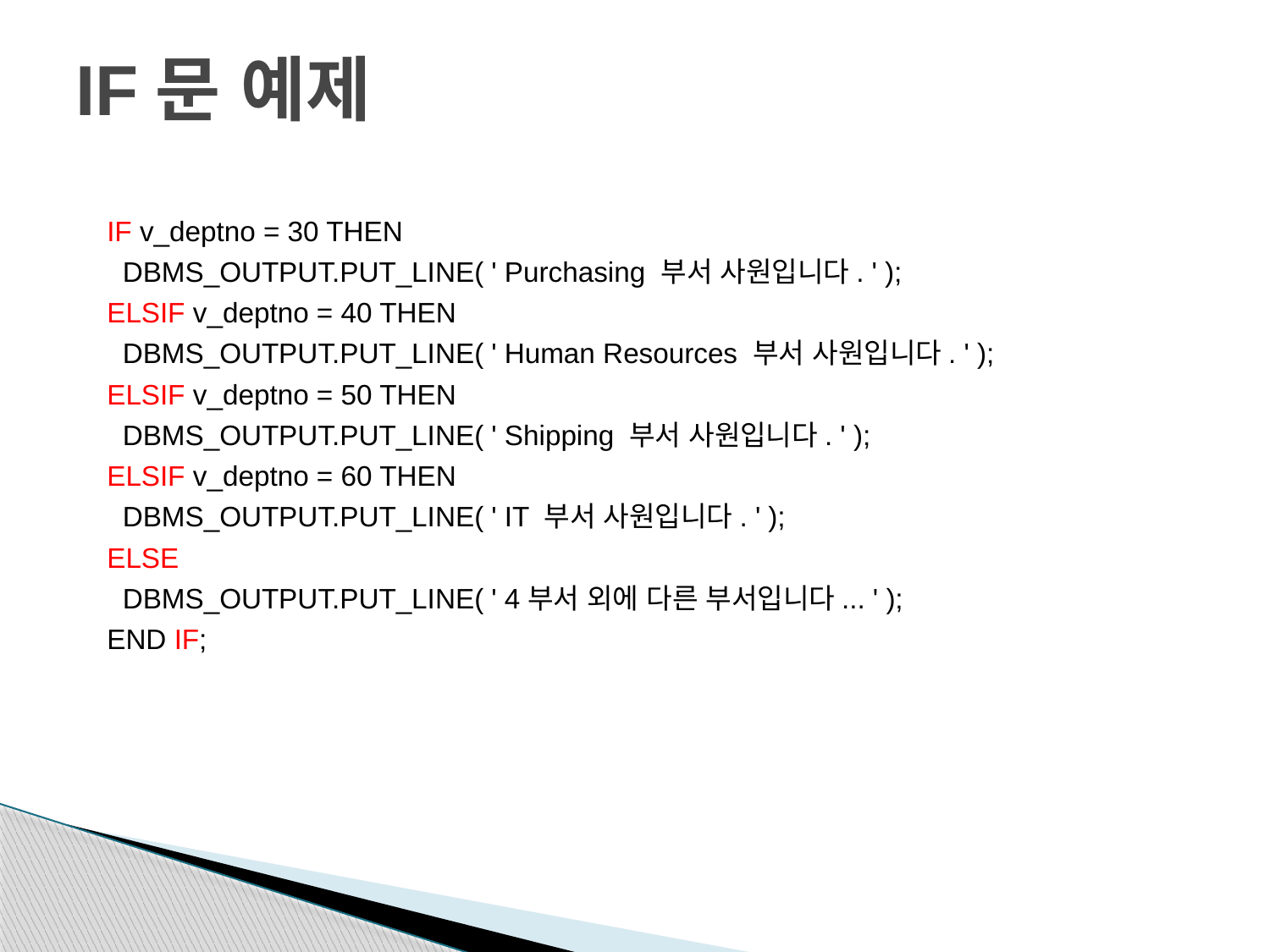

# IF문 예제

  IF v_deptno = 30 THEN
    DBMS_OUTPUT.PUT_LINE( ' Purchasing 부서 사원입니다. ' );
  ELSIF v_deptno = 40 THEN
    DBMS_OUTPUT.PUT_LINE( ' Human Resources 부서 사원입니다. ' );
  ELSIF v_deptno = 50 THEN
    DBMS_OUTPUT.PUT_LINE( ' Shipping 부서 사원입니다. ' );
  ELSIF v_deptno = 60 THEN
    DBMS_OUTPUT.PUT_LINE( ' IT 부서 사원입니다. ' );
  ELSE
    DBMS_OUTPUT.PUT_LINE( ' 4부서 외에 다른 부서입니다... ' );
  END IF;